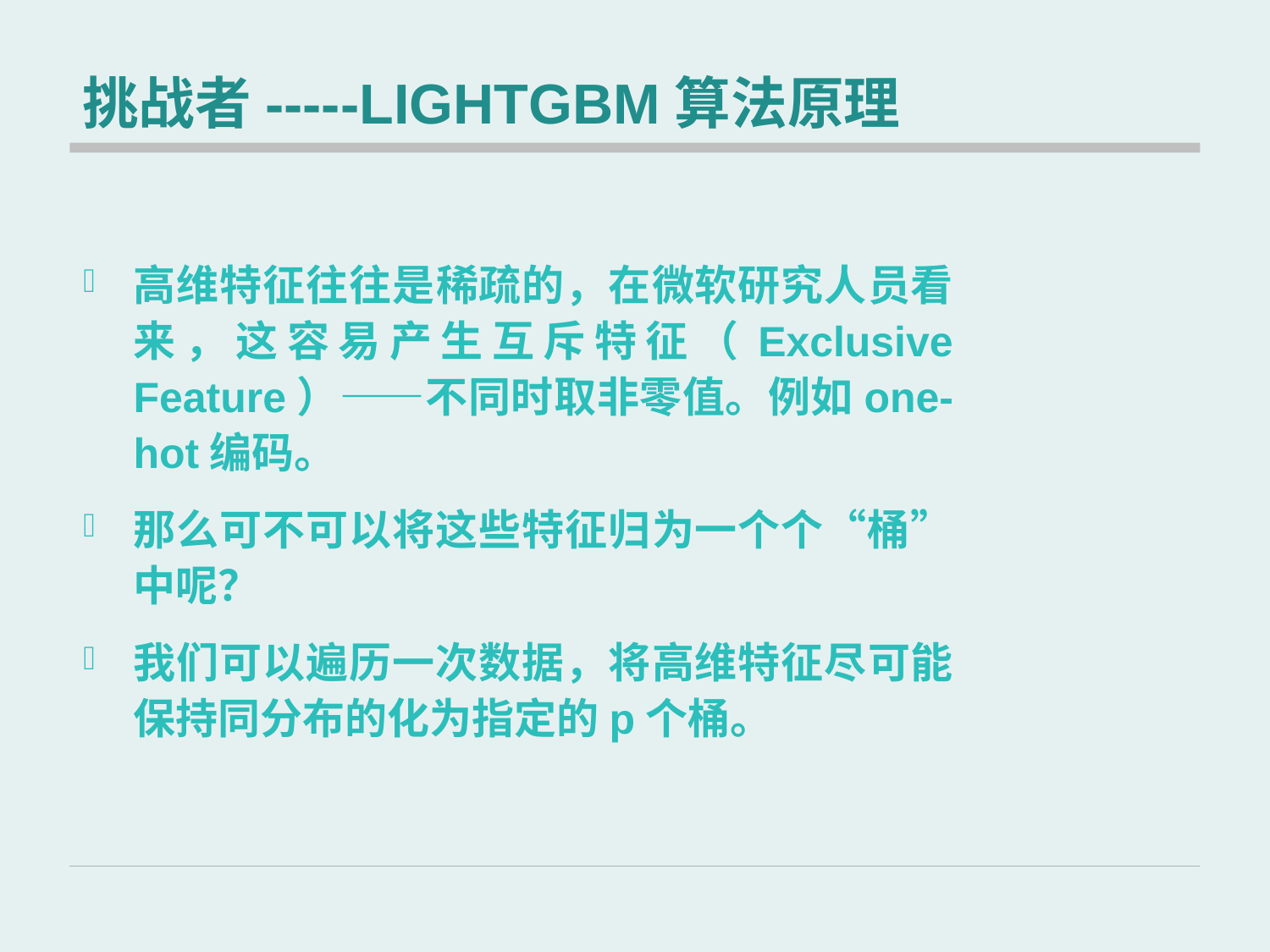

挑战者-----LIGHTGBM算法原理
高维特征往往是稀疏的，在微软研究人员看来，这容易产生互斥特征（Exclusive Feature）——不同时取非零值。例如one-hot编码。
那么可不可以将这些特征归为一个个“桶”中呢？
我们可以遍历一次数据，将高维特征尽可能保持同分布的化为指定的p个桶。